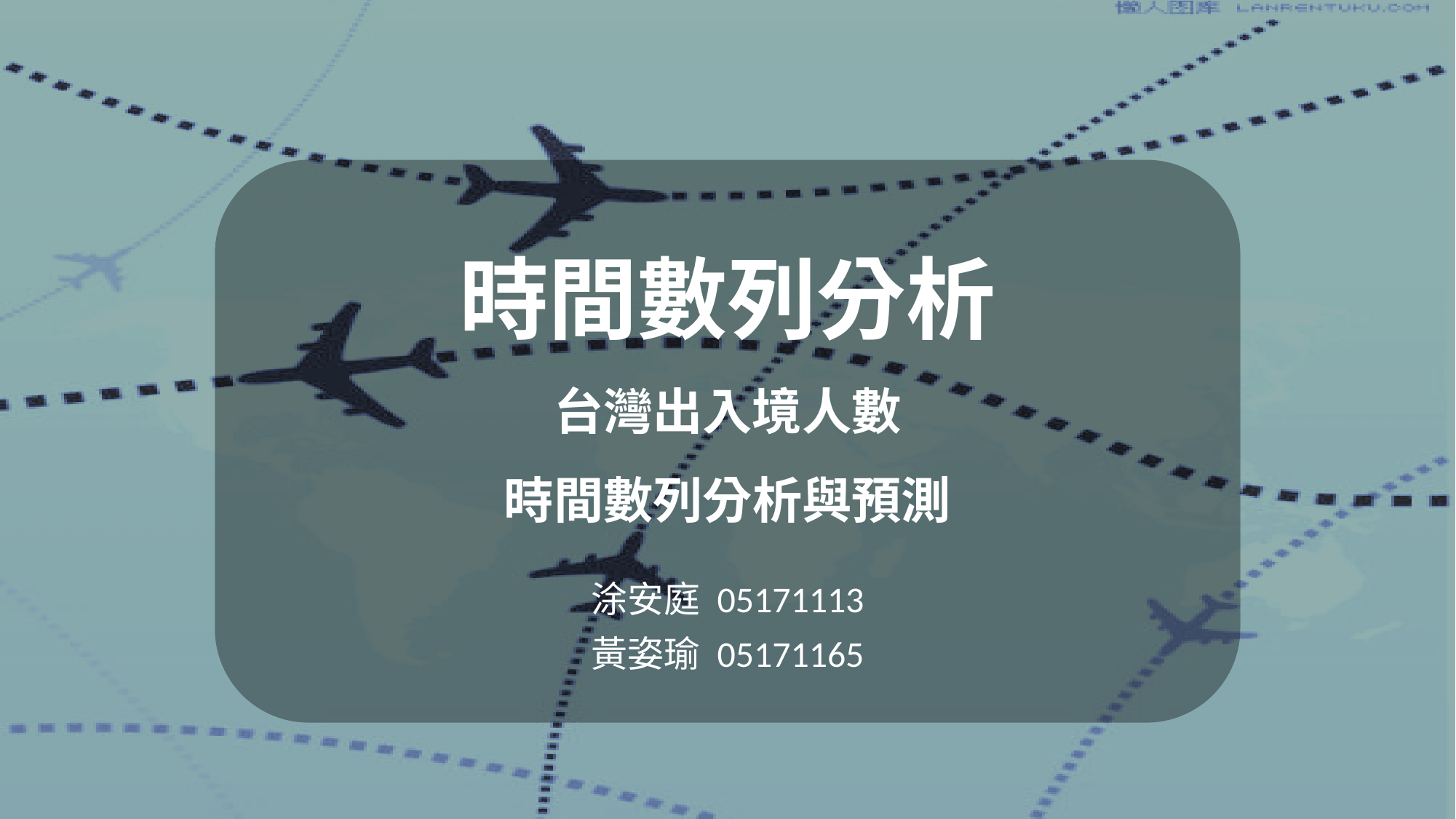

# 時間數列分析 台灣出入境人數 時間數列分析與預測
涂安庭 05171113
黃姿瑜 05171165